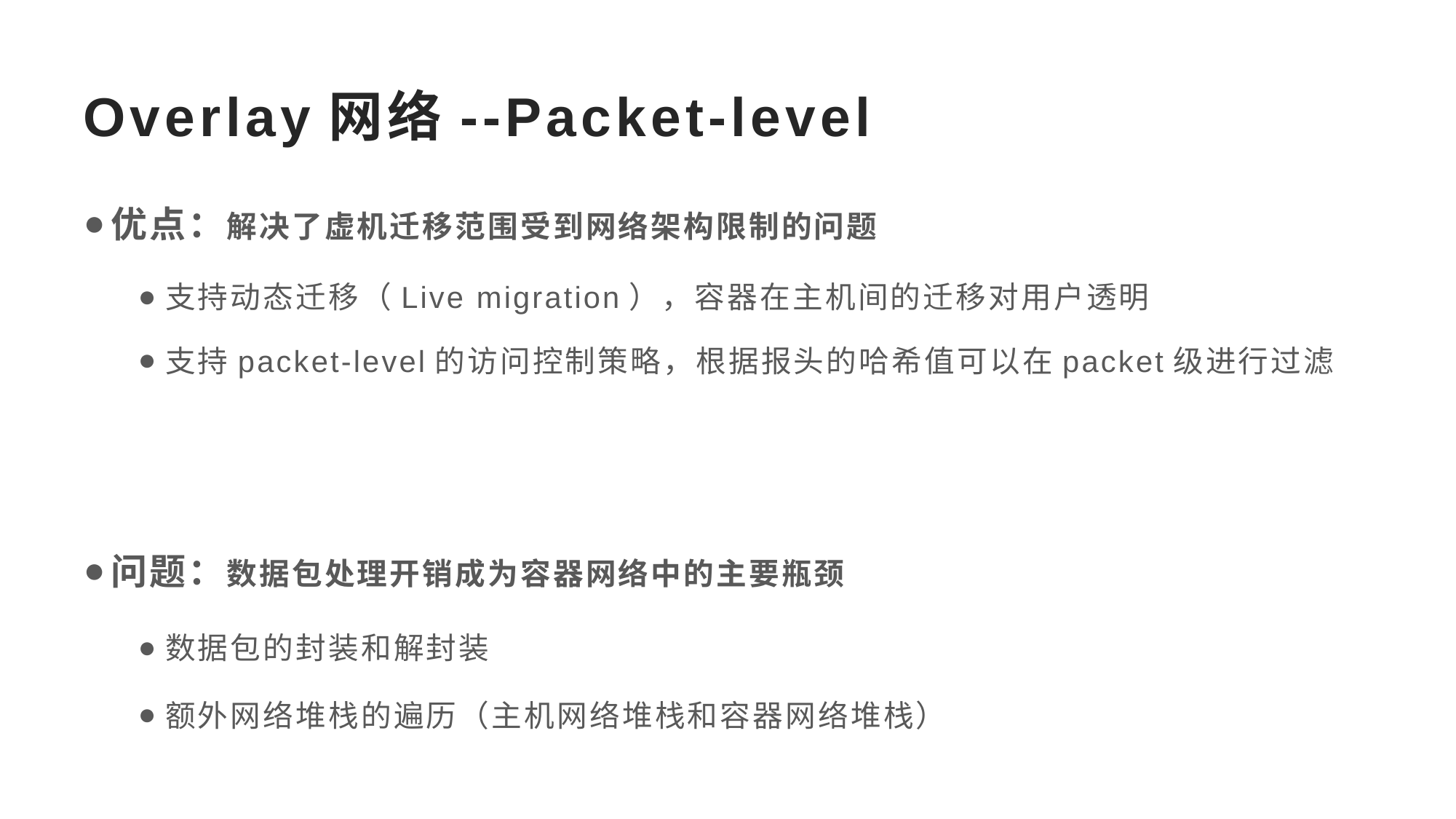

# Overlay网络--Packet-level
优点：解决了虚机迁移范围受到网络架构限制的问题
支持动态迁移（Live migration），容器在主机间的迁移对用户透明
支持packet-level的访问控制策略，根据报头的哈希值可以在packet级进行过滤

问题：数据包处理开销成为容器网络中的主要瓶颈
数据包的封装和解封装
额外网络堆栈的遍历（主机网络堆栈和容器网络堆栈）